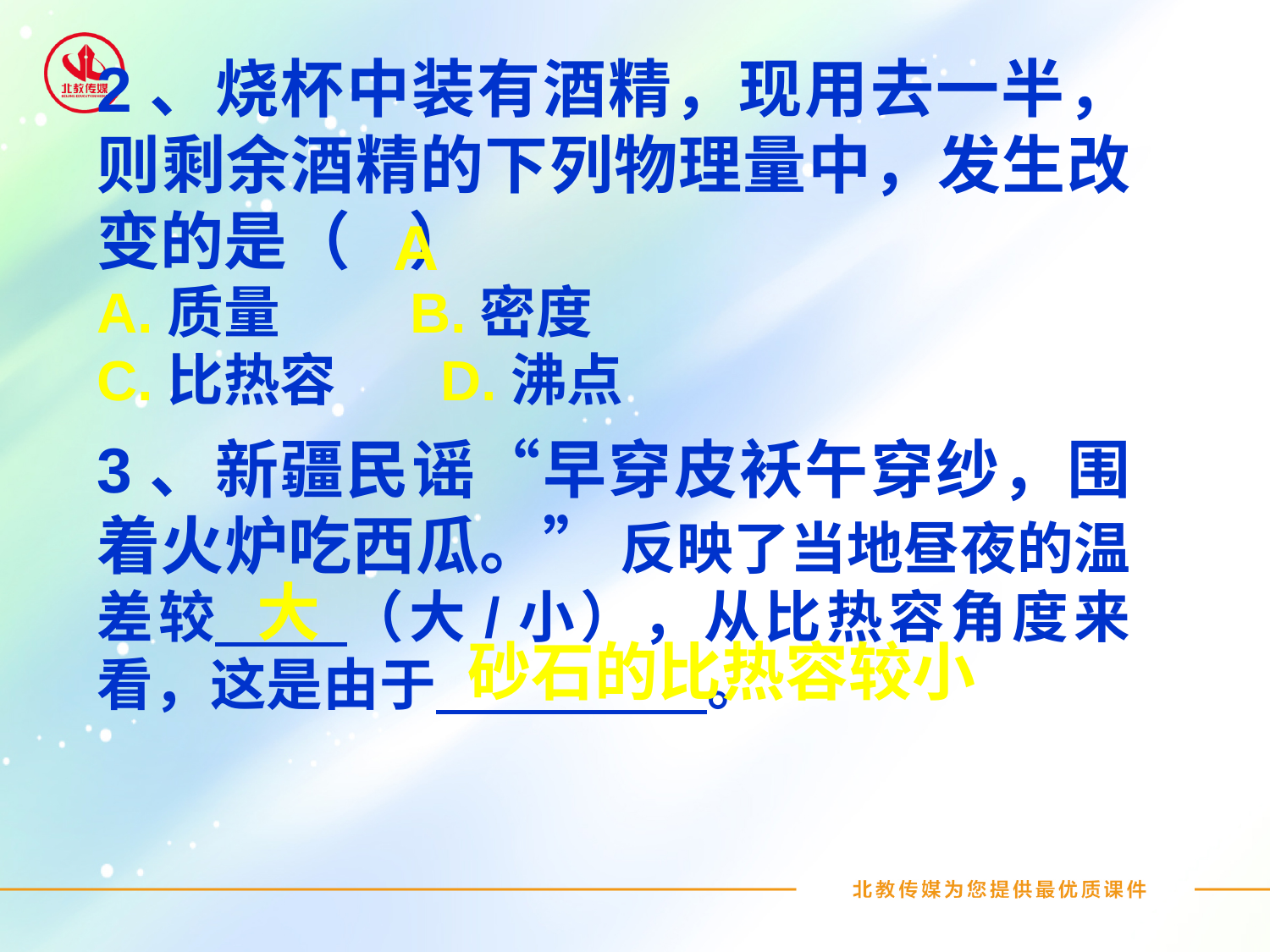

2、烧杯中装有酒精，现用去一半，则剩余酒精的下列物理量中，发生改变的是（    ）
A.质量         B.密度
C.比热容       D.沸点
A
3、新疆民谣“早穿皮袄午穿纱，围着火炉吃西瓜。” 反映了当地昼夜的温差较       （大/小），从比热容角度来看，这是由于                     。
大
砂石的比热容较小